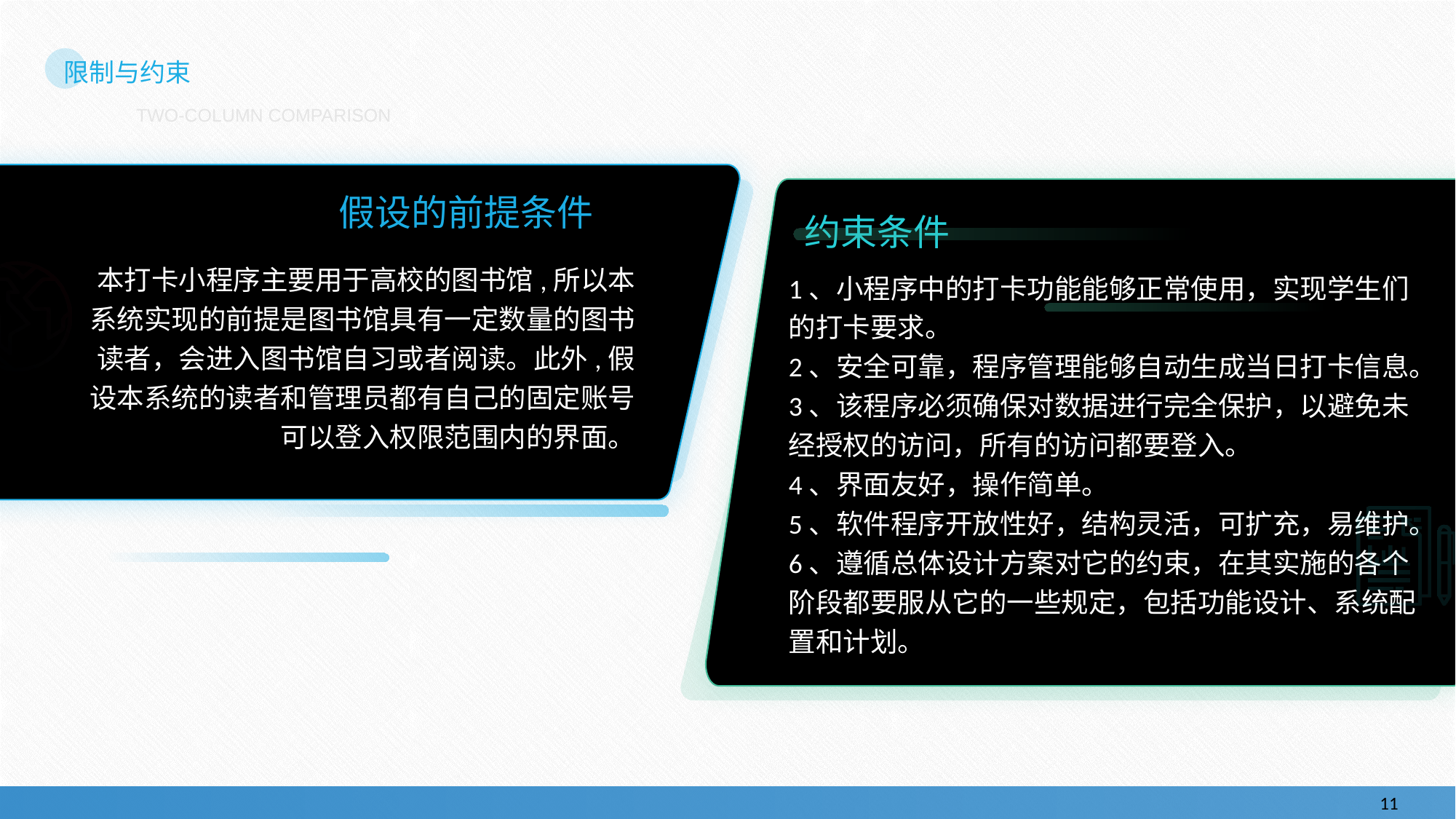

# 限制与约束
TWO-COLUMN COMPARISON

假设的前提条件
约束条件

本打卡小程序主要用于高校的图书馆,所以本系统实现的前提是图书馆具有一定数量的图书读者，会进入图书馆自习或者阅读。此外,假设本系统的读者和管理员都有自己的固定账号可以登入权限范围内的界面。
1、小程序中的打卡功能能够正常使用，实现学生们的打卡要求。
2、安全可靠，程序管理能够自动生成当日打卡信息。
3、该程序必须确保对数据进行完全保护，以避免未经授权的访问，所有的访问都要登入。
4、界面友好，操作简单。
5、软件程序开放性好，结构灵活，可扩充，易维护。
6、遵循总体设计方案对它的约束，在其实施的各个阶段都要服从它的一些规定，包括功能设计、系统配置和计划。